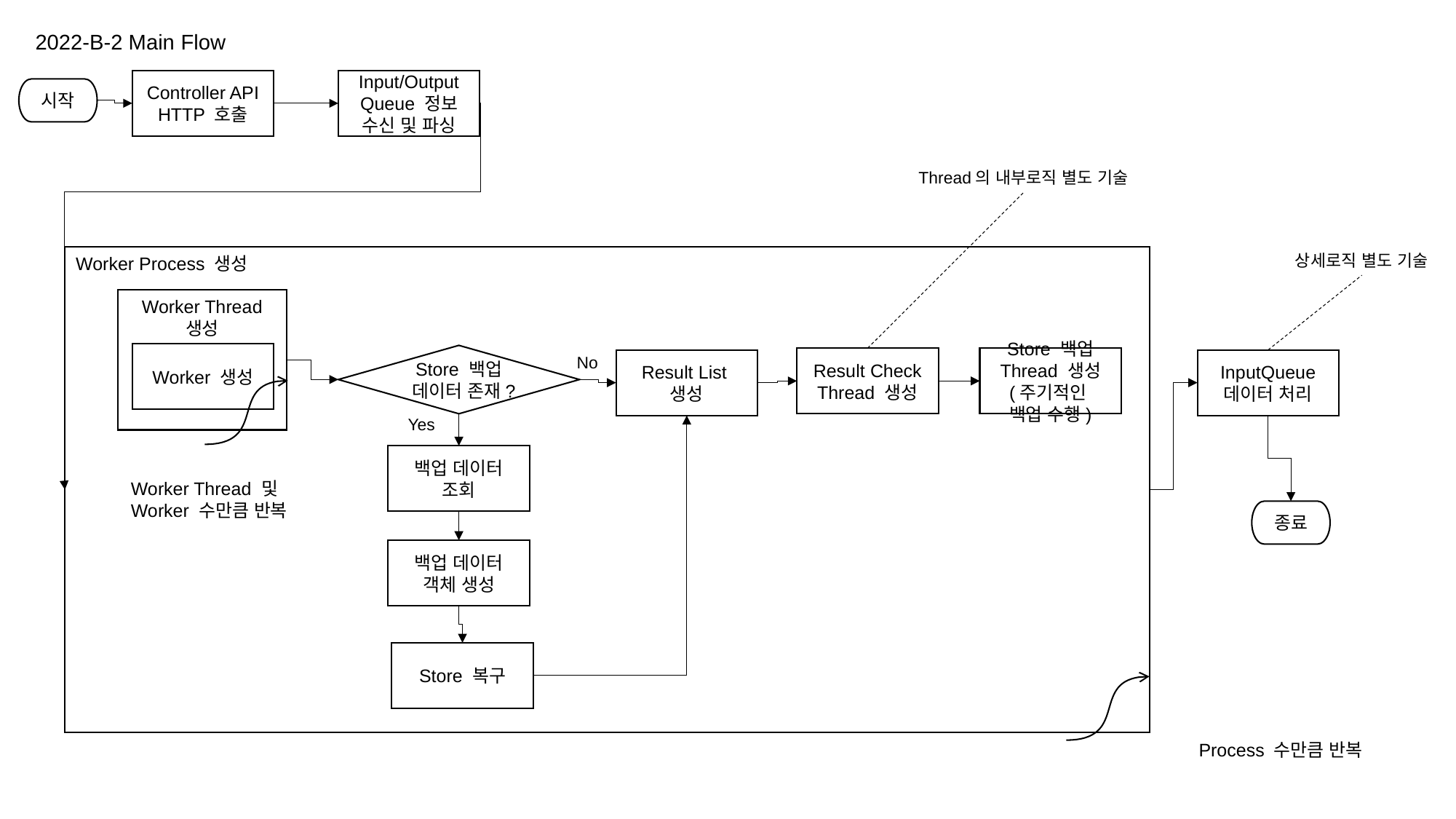

2022-B-2 Main Flow
Controller API
HTTP 호출
Input/Output Queue 정보 수신 및 파싱
시작
Thread의 내부로직 별도 기술
상세로직 별도 기술
Worker Process 생성
Worker Thread 생성
Worker 생성
Store 백업 데이터 존재?
No
Result Check Thread 생성
Store 백업 Thread 생성
(주기적인
백업 수행)
Result List
생성
InputQueue 데이터 처리
Yes
백업 데이터 조회
Worker Thread 및
Worker 수만큼 반복
종료
백업 데이터 객체 생성
Store 복구
Process 수만큼 반복